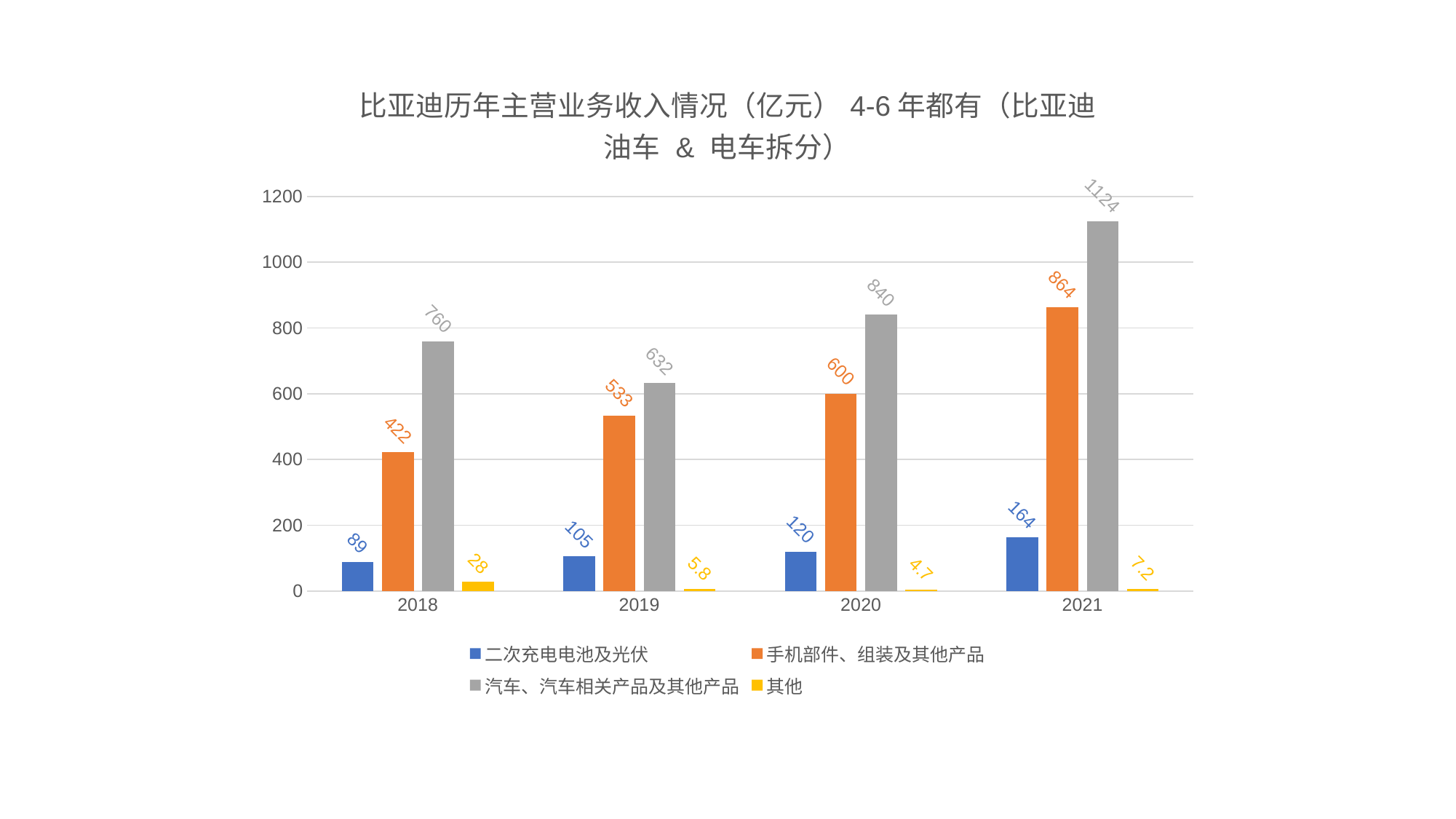

### Chart: 比亚迪历年主营业务收入情况（亿元）4-6年都有（比亚迪油车 & 电车拆分）

| Category | 二次充电电池及光伏 | 手机部件、组装及其他产品 | 汽车、汽车相关产品及其他产品 | 其他 |
|---|---|---|---|---|
| 2018 | 89.0 | 422.0 | 760.0 | 28.0 |
| 2019 | 105.0 | 533.0 | 632.0 | 5.8 |
| 2020 | 120.0 | 600.0 | 840.0 | 4.7 |
| 2021 | 164.0 | 864.0 | 1124.0 | 7.2 |